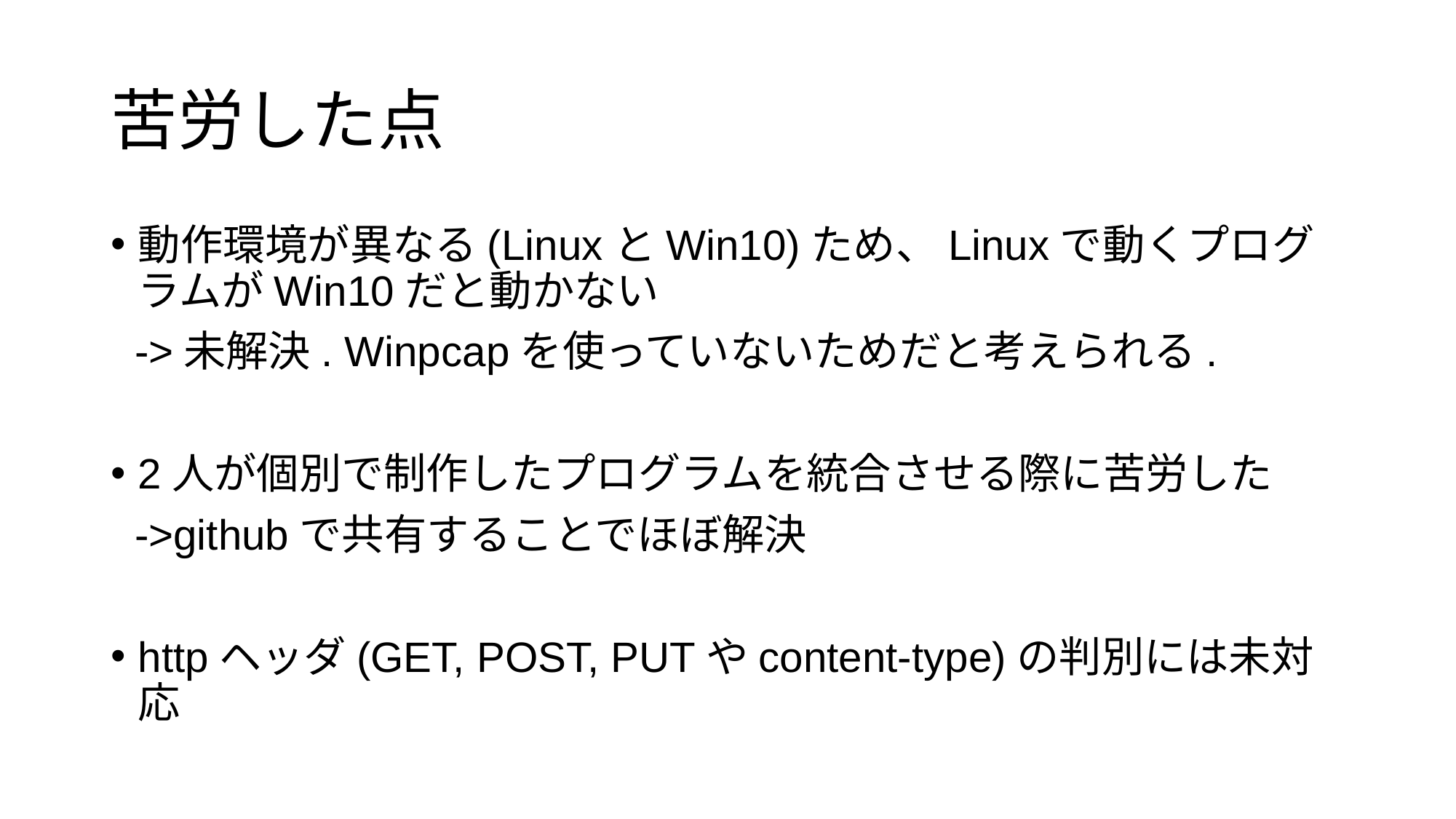

# 苦労した点
動作環境が異なる(LinuxとWin10)ため、Linuxで動くプログラムがWin10だと動かない
  ->未解決. Winpcapを使っていないためだと考えられる.

2人が個別で制作したプログラムを統合させる際に苦労した
  ->githubで共有することでほぼ解決

httpヘッダ(GET, POST, PUTやcontent-type)の判別には未対応